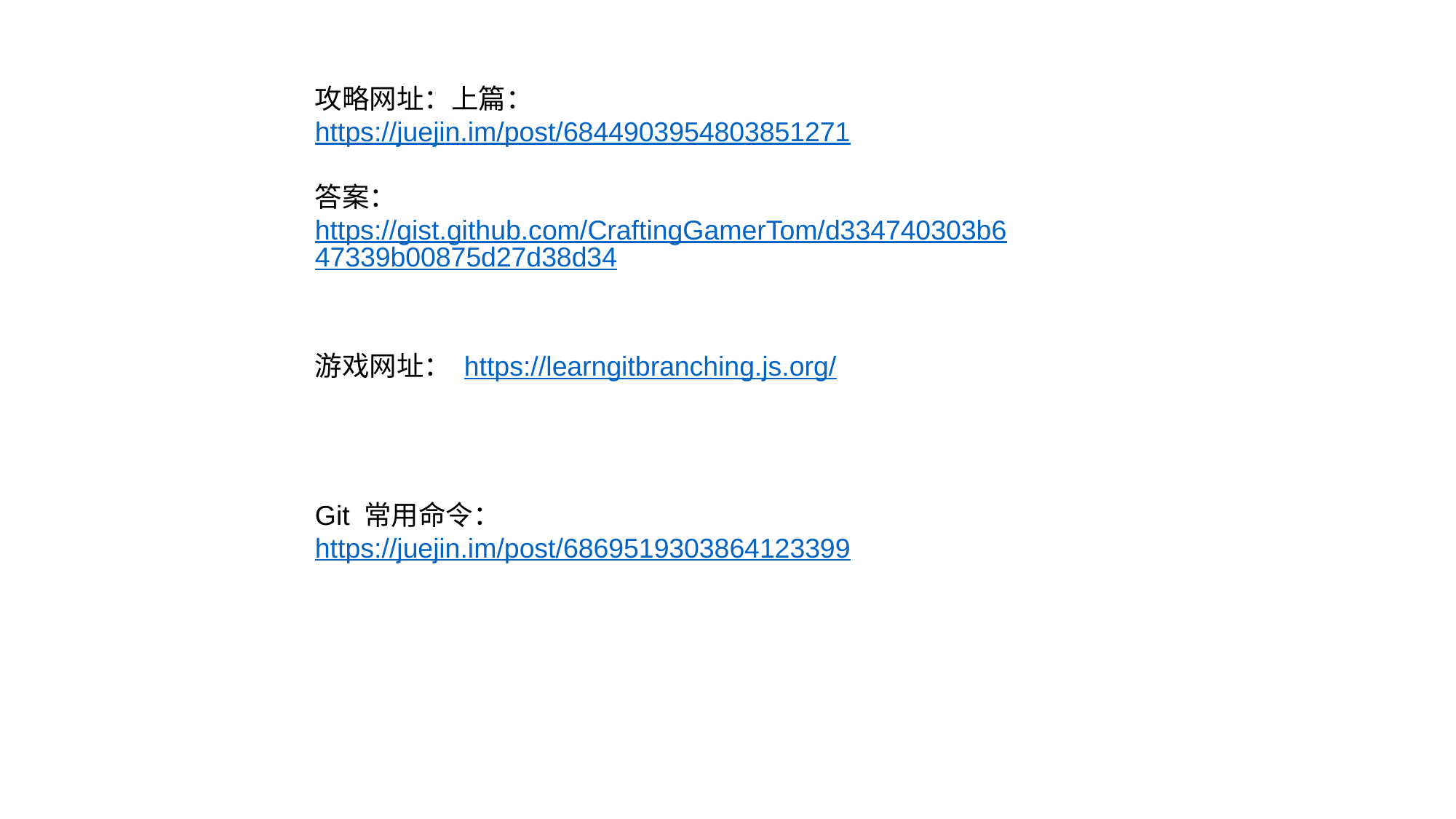

攻略网址：上篇：  https://juejin.im/post/6844903954803851271
答案：
https://gist.github.com/CraftingGamerTom/d334740303b647339b00875d27d38d34

游戏网址： https://learngitbranching.js.org/

Git 常用命令：https://juejin.im/post/6869519303864123399